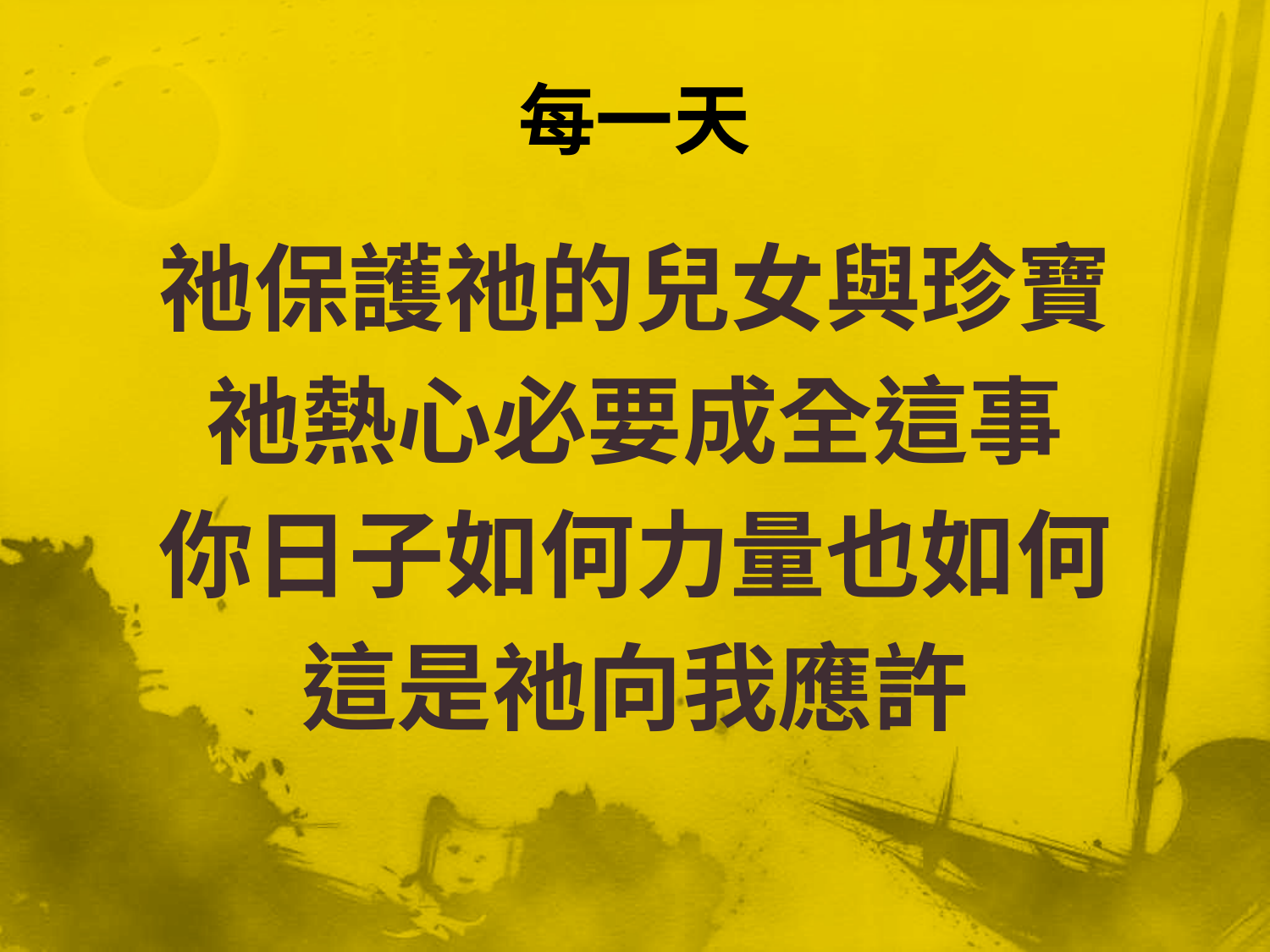

# 每一天
祂保護祂的兒女與珍寶
祂熱心必要成全這事
你日子如何力量也如何
這是祂向我應許